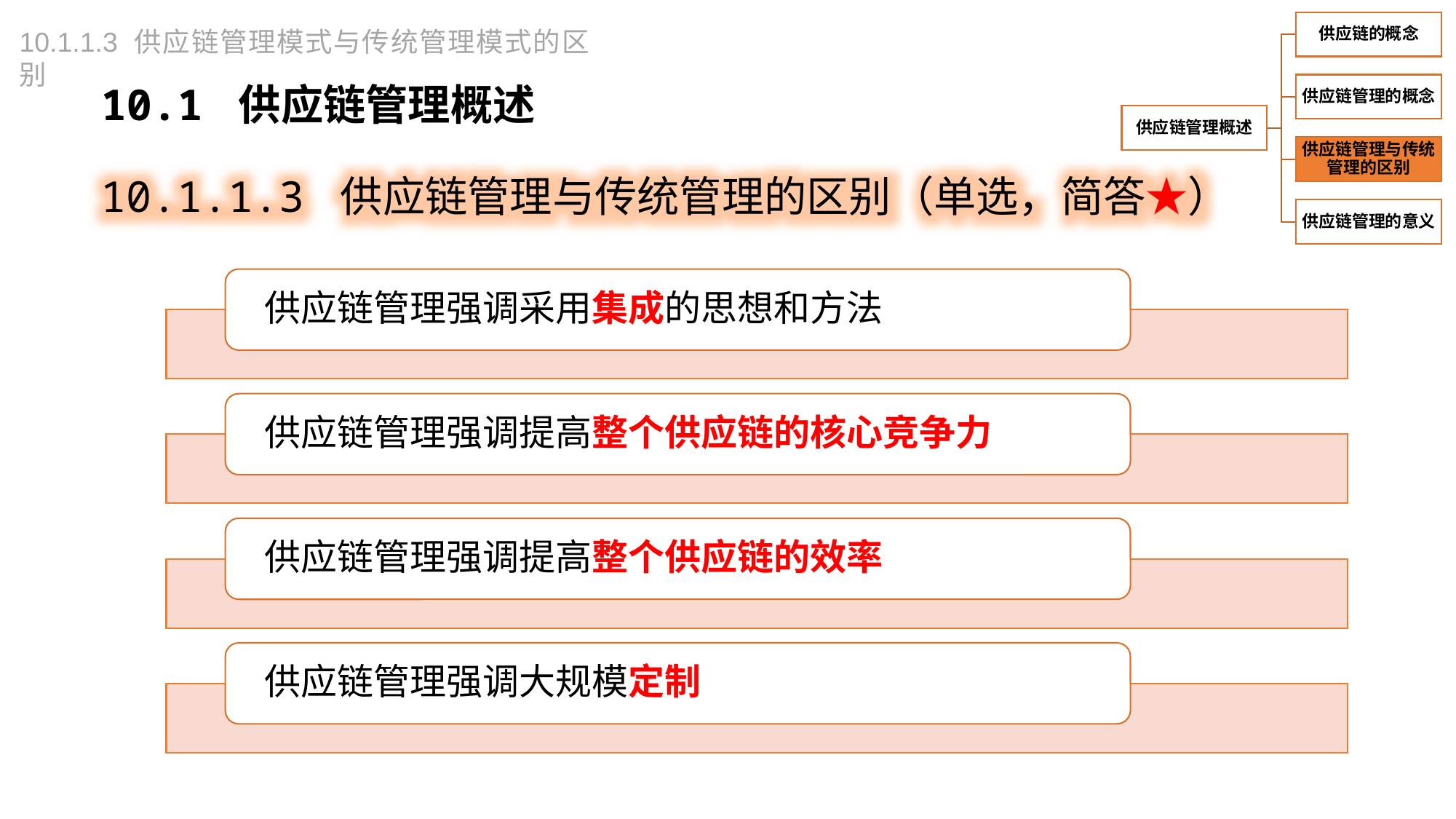

供应链管理概述
供应链的概念
供应链管理的概念
供应链管理与传统管理的区别
供应链管理的意义
10.1.1.3 供应链管理模式与传统管理模式的区别
10.1 供应链管理概述
10.1.1.3 供应链管理与传统管理的区别（单选，简答★）
供应链管理强调采用集成的思想和方法
供应链管理强调提高整个供应链的核心竞争力
供应链管理强调提高整个供应链的效率
供应链管理强调大规模定制